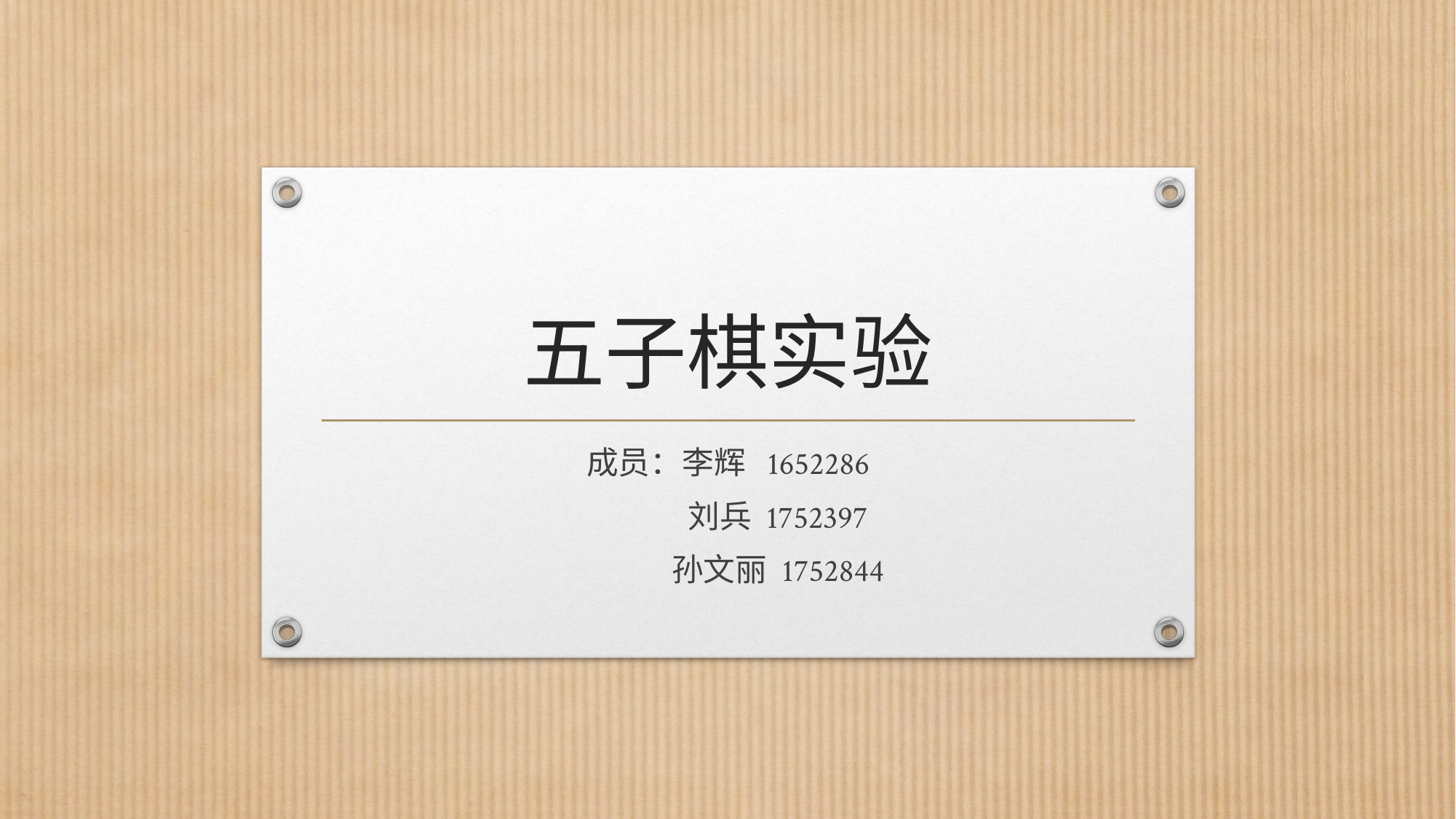

# 五子棋实验
成员：李辉  1652286
             刘兵 1752397
             孙文丽 1752844